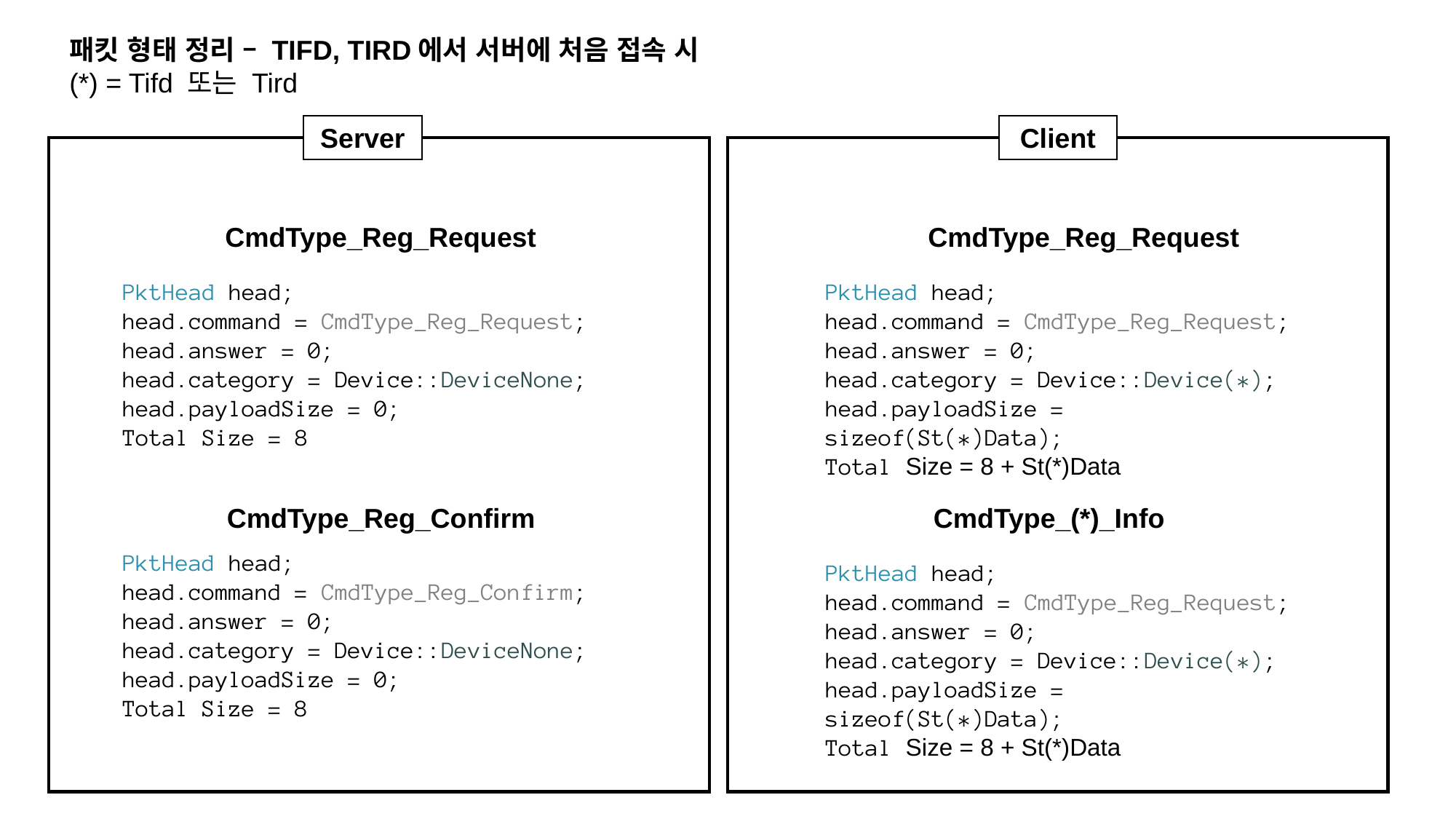

패킷 형태 정리 – TIFD, TIRD에서 서버에 처음 접속 시
(*) = Tifd 또는 Tird
Server
Client

CmdType_Reg_Request
CmdType_Reg_Request
PktHead head;
head.command = CmdType_Reg_Request;
head.answer = 0;
head.category = Device::DeviceNone;
head.payloadSize = 0;
Total Size = 8
PktHead head;
head.command = CmdType_Reg_Request;
head.answer = 0;
head.category = Device::Device(*);
head.payloadSize = sizeof(St(*)Data);
Total Size = 8 + St(*)Data
CmdType_Reg_Confirm
CmdType_(*)_Info
PktHead head;
head.command = CmdType_Reg_Confirm;
head.answer = 0;
head.category = Device::DeviceNone;
head.payloadSize = 0;
Total Size = 8
PktHead head;
head.command = CmdType_Reg_Request;
head.answer = 0;
head.category = Device::Device(*);
head.payloadSize = sizeof(St(*)Data);
Total Size = 8 + St(*)Data